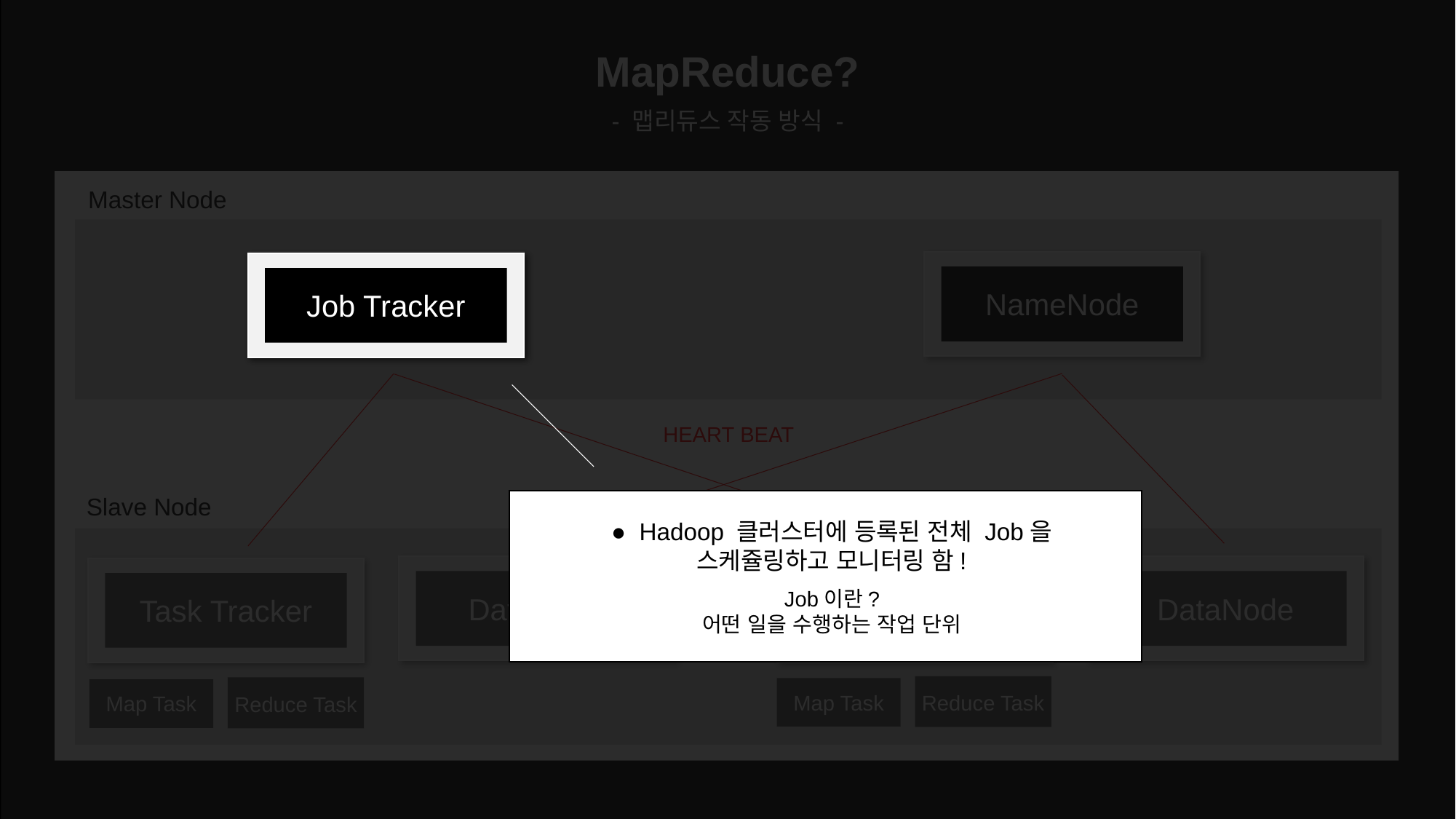

MapReduce?
- 맵리듀스 작동 방식 -

Master Node

Job Tracker

NameNode

Job Tracker
HEART BEAT
Slave Node

●  Hadoop 클러스터에 등록된 전체 Job을
스케쥴링하고 모니터링 함!

DataNode

DataNode

Task Tracker

Task Tracker
Job이란?
어떤 일을 수행하는 작업 단위

Reduce Task

Reduce Task

Map Task

Map Task